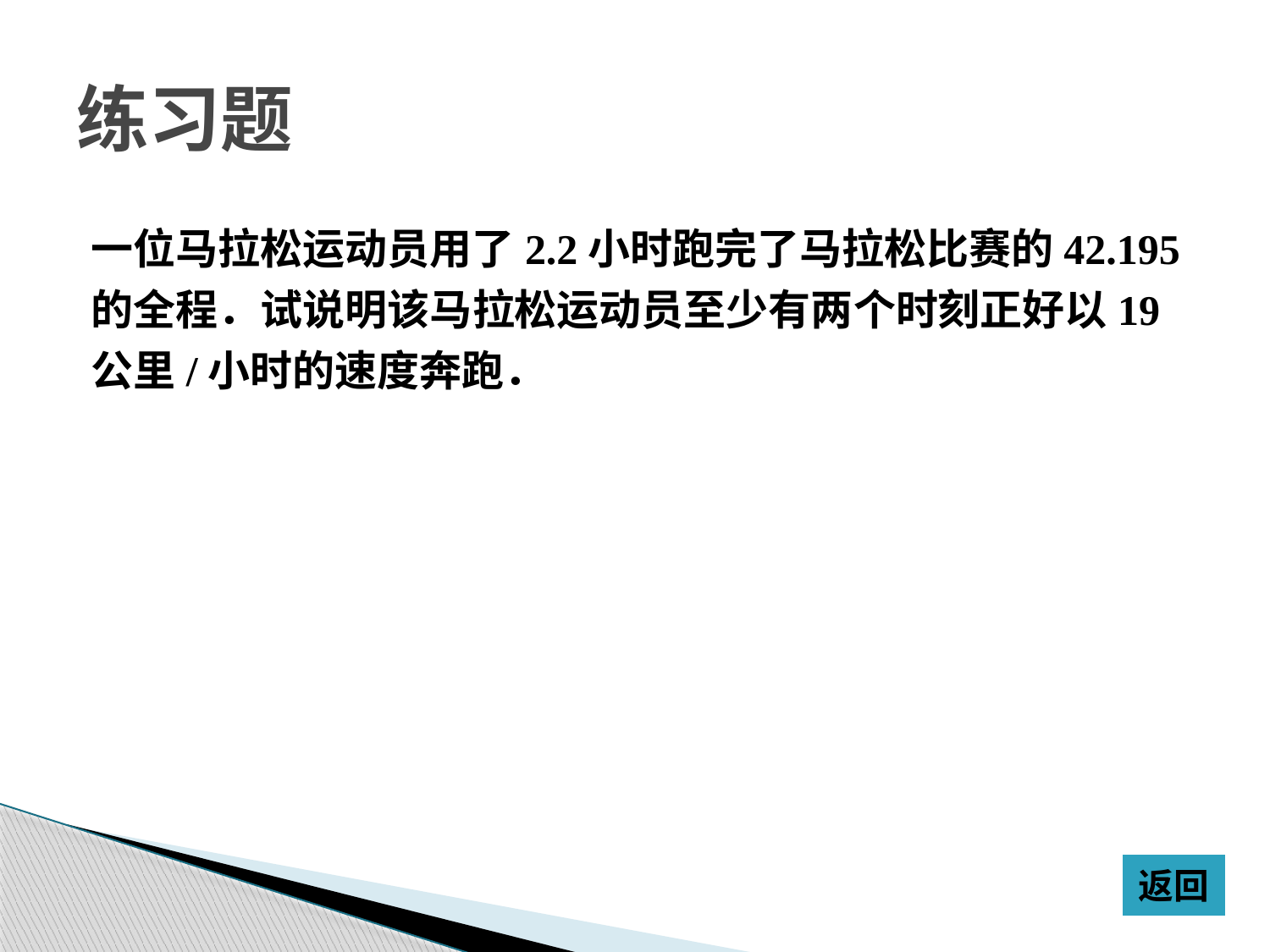

# 练习题
一位马拉松运动员用了2.2小时跑完了马拉松比赛的42.195
的全程．试说明该马拉松运动员至少有两个时刻正好以19
公里/小时的速度奔跑．
返回